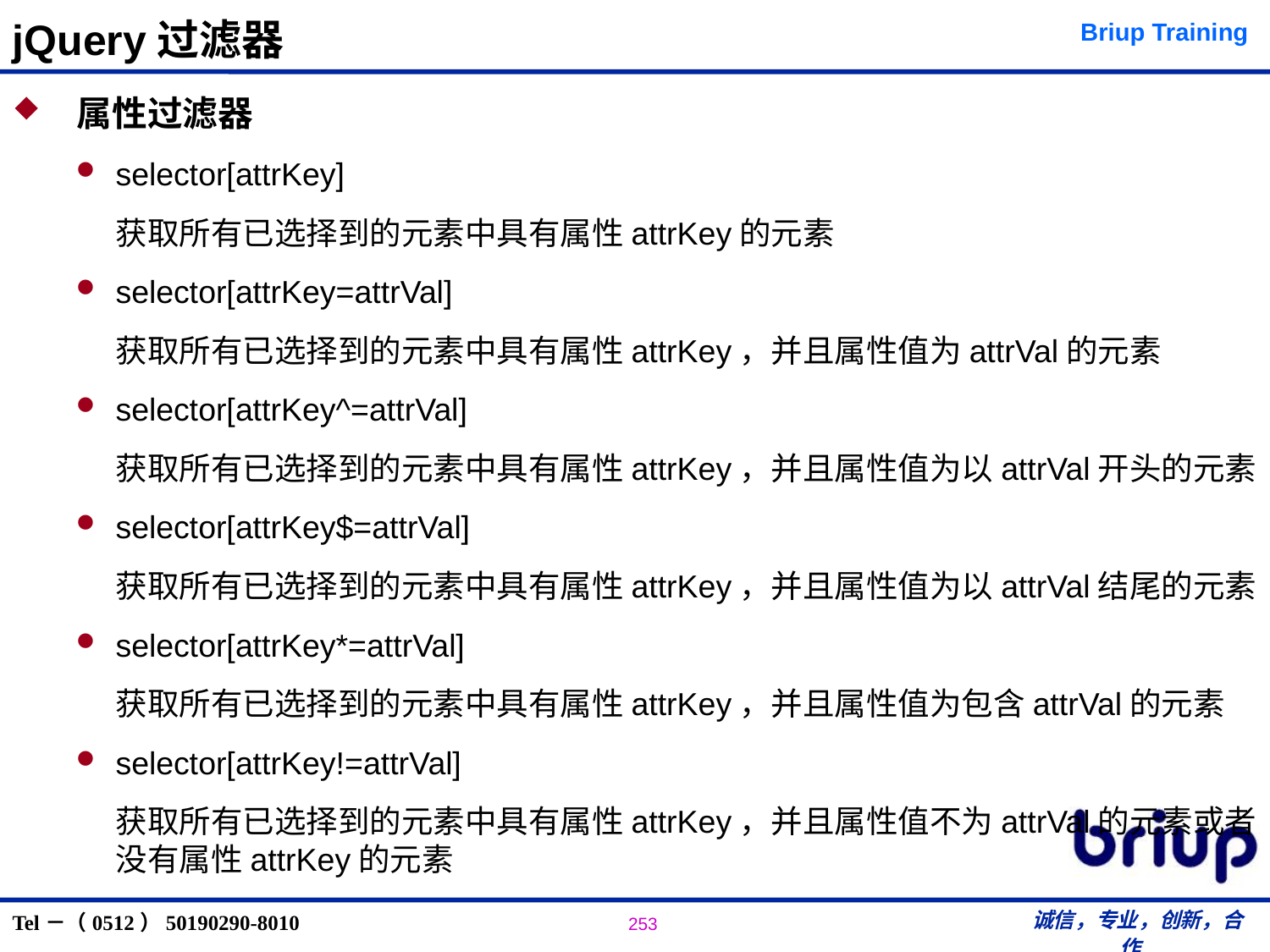

# jQuery过滤器

 属性过滤器
selector[attrKey]
	获取所有已选择到的元素中具有属性attrKey的元素
selector[attrKey=attrVal]
	获取所有已选择到的元素中具有属性attrKey，并且属性值为attrVal的元素
selector[attrKey^=attrVal]
	获取所有已选择到的元素中具有属性attrKey，并且属性值为以attrVal开头的元素
selector[attrKey$=attrVal]
	获取所有已选择到的元素中具有属性attrKey，并且属性值为以attrVal结尾的元素
selector[attrKey*=attrVal]
	获取所有已选择到的元素中具有属性attrKey，并且属性值为包含attrVal的元素
selector[attrKey!=attrVal]
	获取所有已选择到的元素中具有属性attrKey，并且属性值不为attrVal的元素或者没有属性attrKey的元素